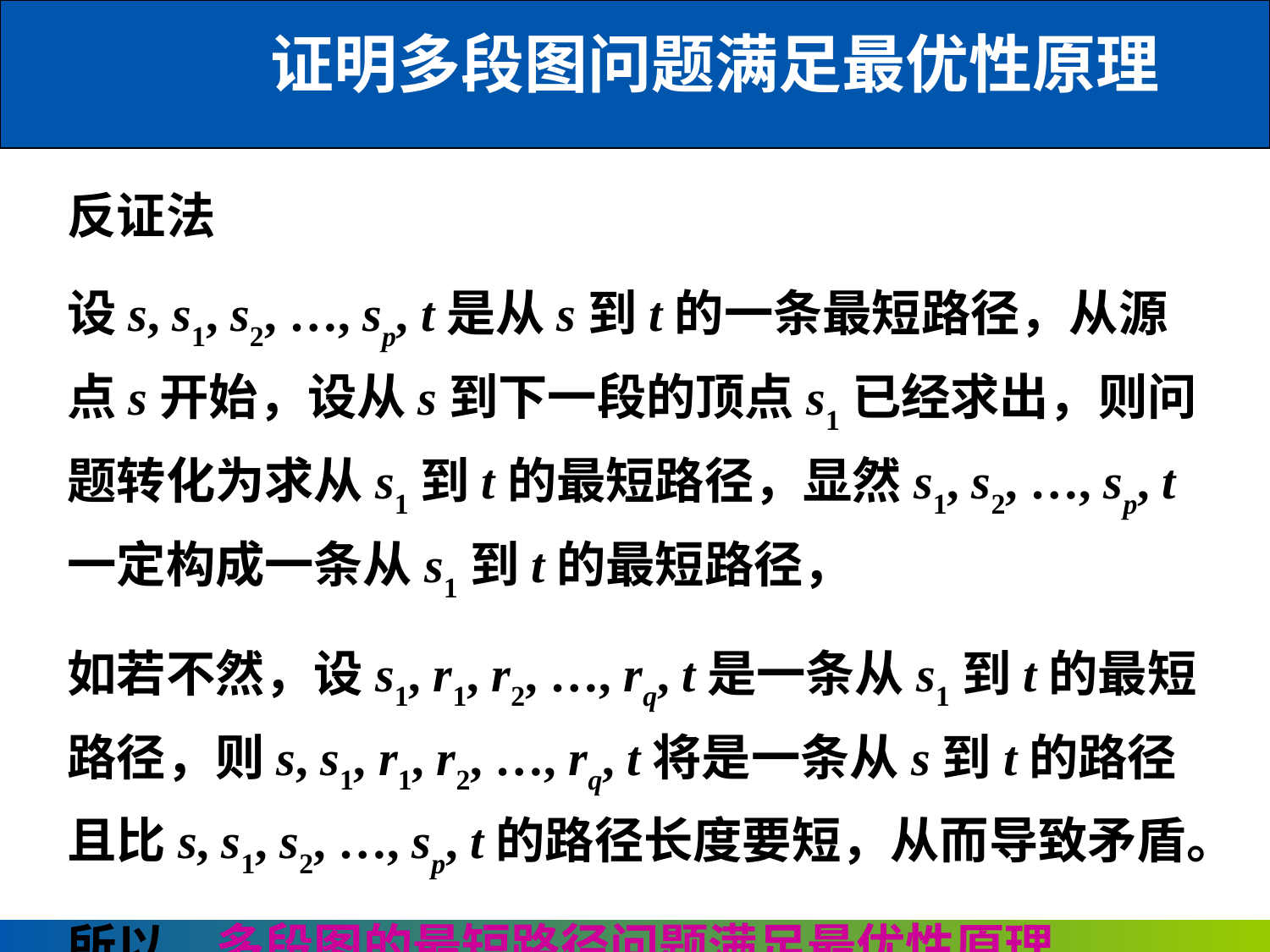

证明多段图问题满足最优性原理
反证法
设s, s1, s2, …, sp, t是从s到t的一条最短路径，从源点s开始，设从s到下一段的顶点s1已经求出，则问题转化为求从s1到t的最短路径，显然s1, s2, …, sp, t一定构成一条从s1到t的最短路径，
如若不然，设s1, r1, r2, …, rq, t是一条从s1到t的最短路径，则s, s1, r1, r2, …, rq, t将是一条从s到t的路径且比s, s1, s2, …, sp, t的路径长度要短，从而导致矛盾。
所以，多段图的最短路径问题满足最优性原理。